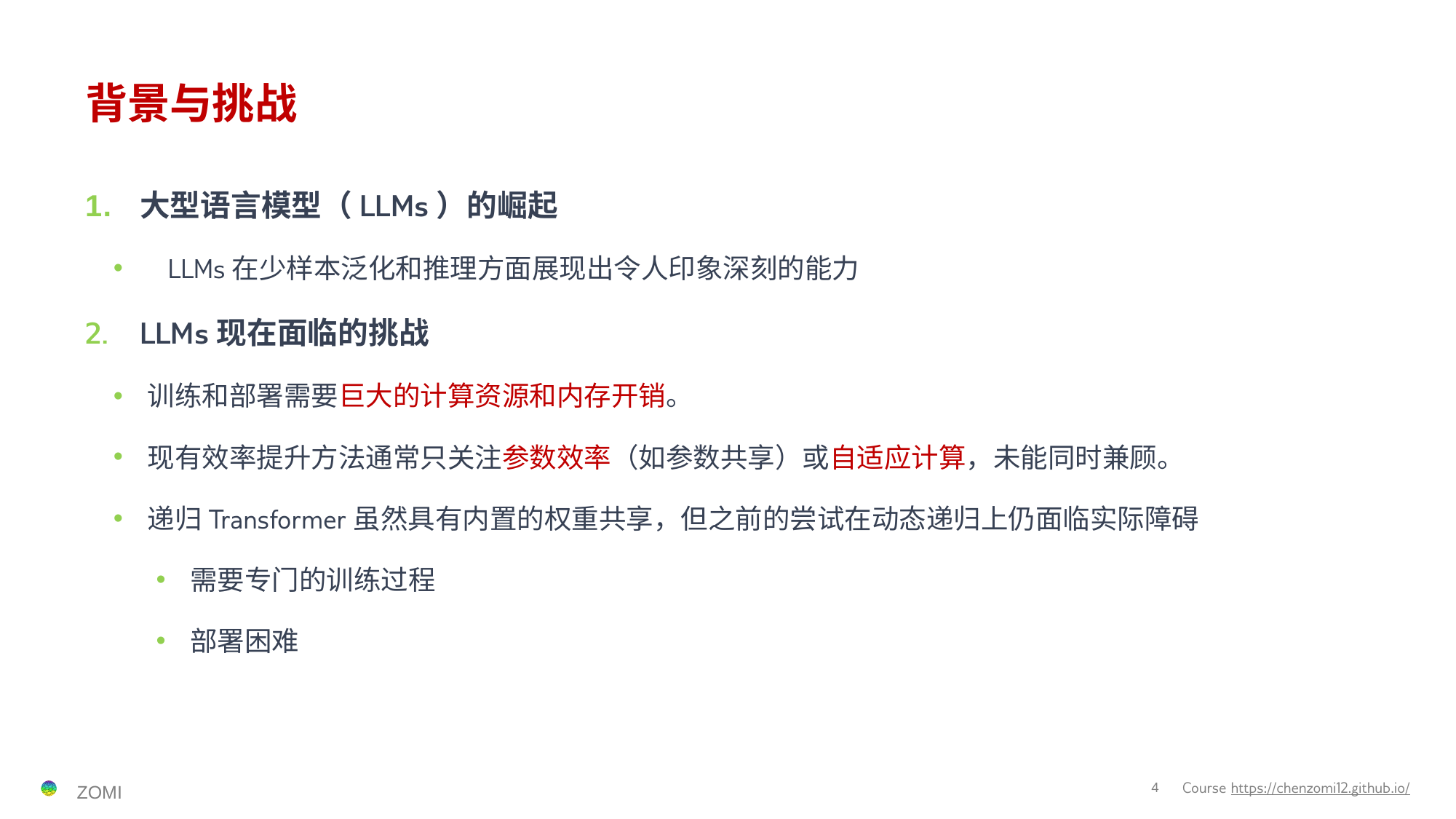

# 背景与挑战
大型语言模型（LLMs）的崛起
LLMs在少样本泛化和推理方面展现出令人印象深刻的能力
LLMs现在面临的挑战
训练和部署需要巨大的计算资源和内存开销。
现有效率提升方法通常只关注参数效率（如参数共享）或自适应计算，未能同时兼顾。
递归Transformer虽然具有内置的权重共享，但之前的尝试在动态递归上仍面临实际障碍
需要专门的训练过程
部署困难